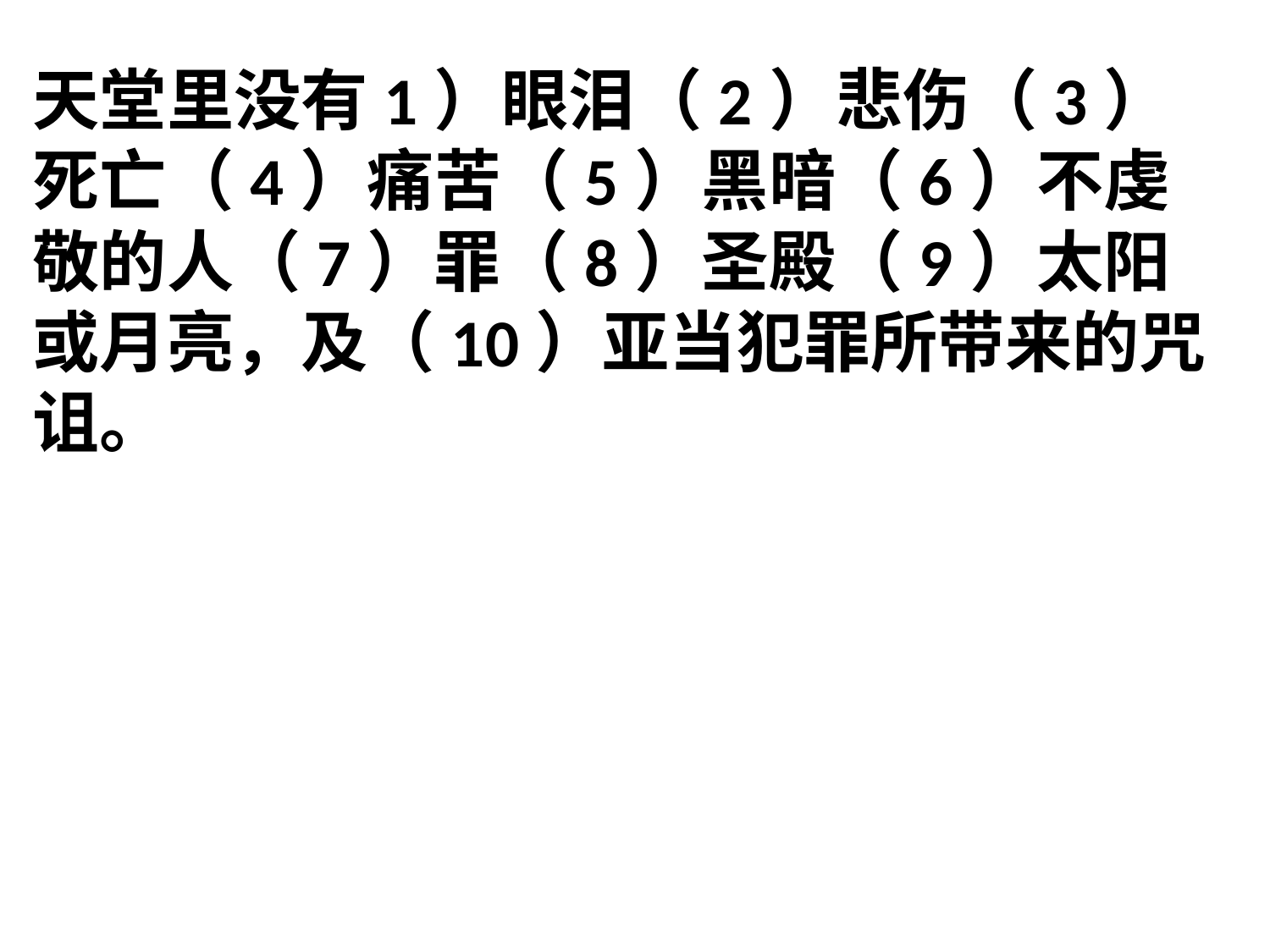

天堂里没有1）眼泪（2）悲伤（3）死亡（4）痛苦（5）黑暗（6）不虔敬的人（7）罪（8）圣殿（9）太阳或月亮，及（10）亚当犯罪所带来的咒诅。